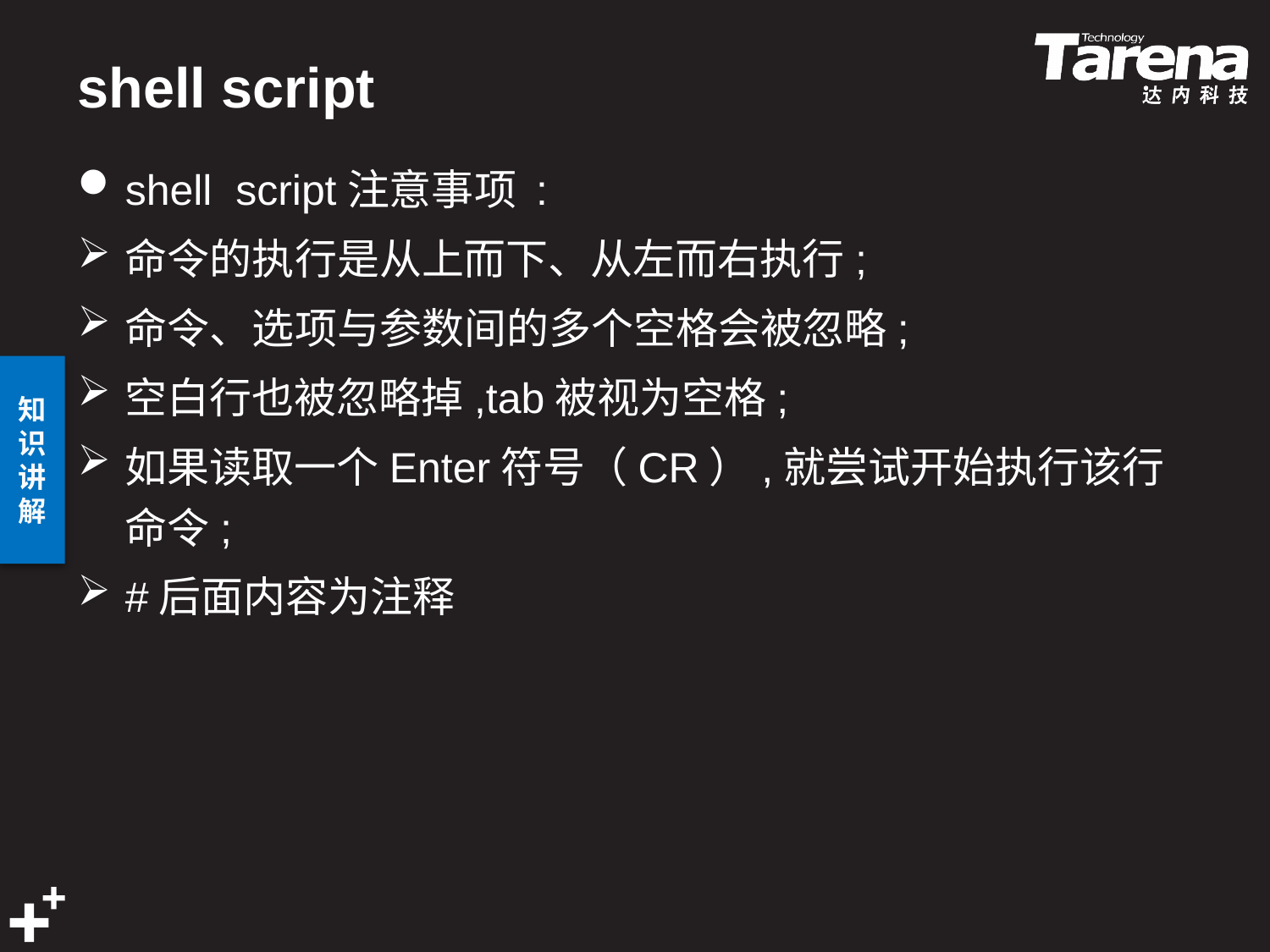

# shell script
shell  script注意事项 :
命令的执行是从上而下、从左而右执行; 
命令、选项与参数间的多个空格会被忽略;   
空白行也被忽略掉,tab被视为空格; 
如果读取一个Enter符号（CR）,就尝试开始执行该行命令; 
#后面内容为注释 